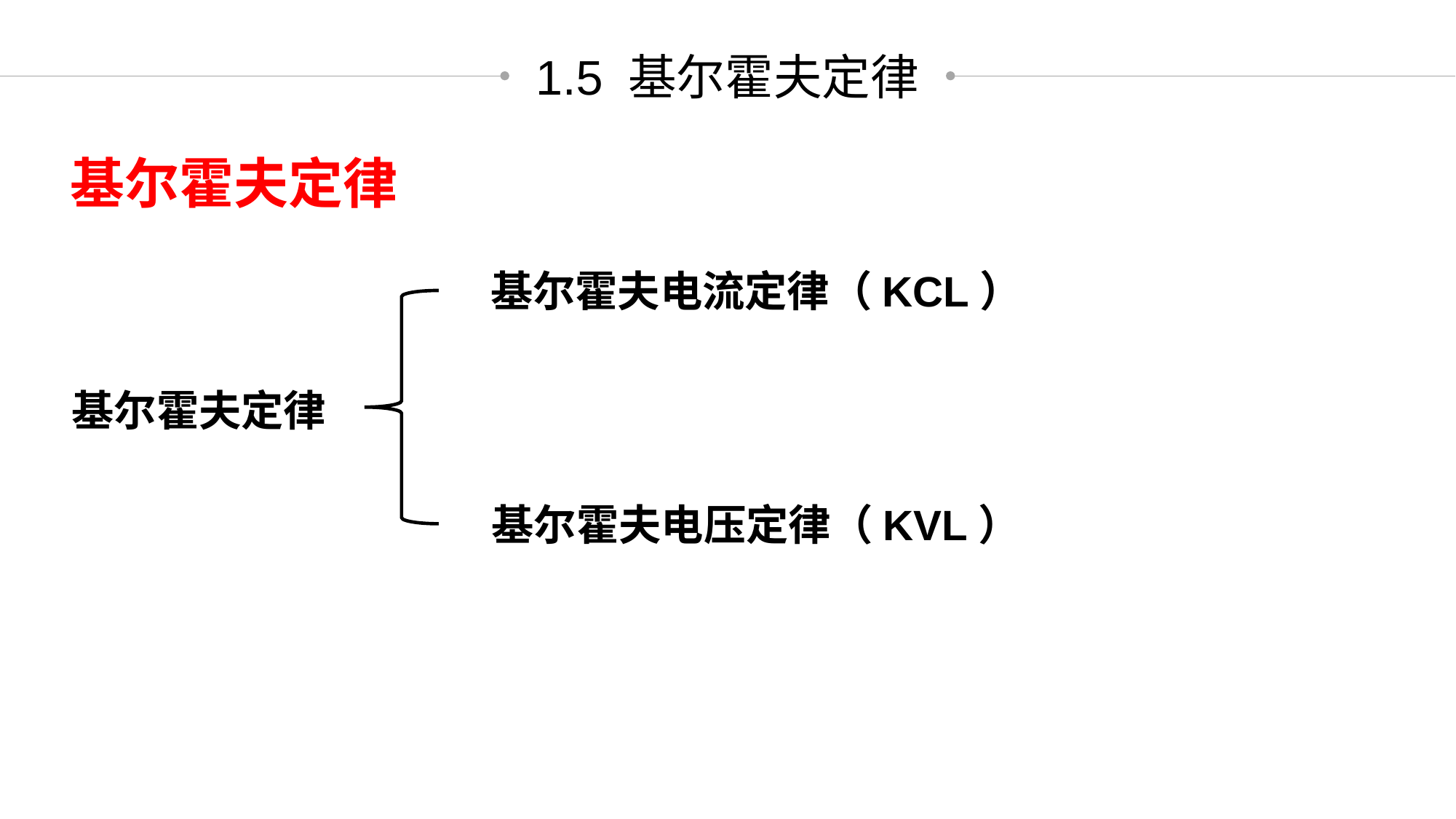

1.5 基尔霍夫定律
基尔霍夫定律
基尔霍夫电流定律（KCL）

基尔霍夫定律
基尔霍夫电压定律（KVL）